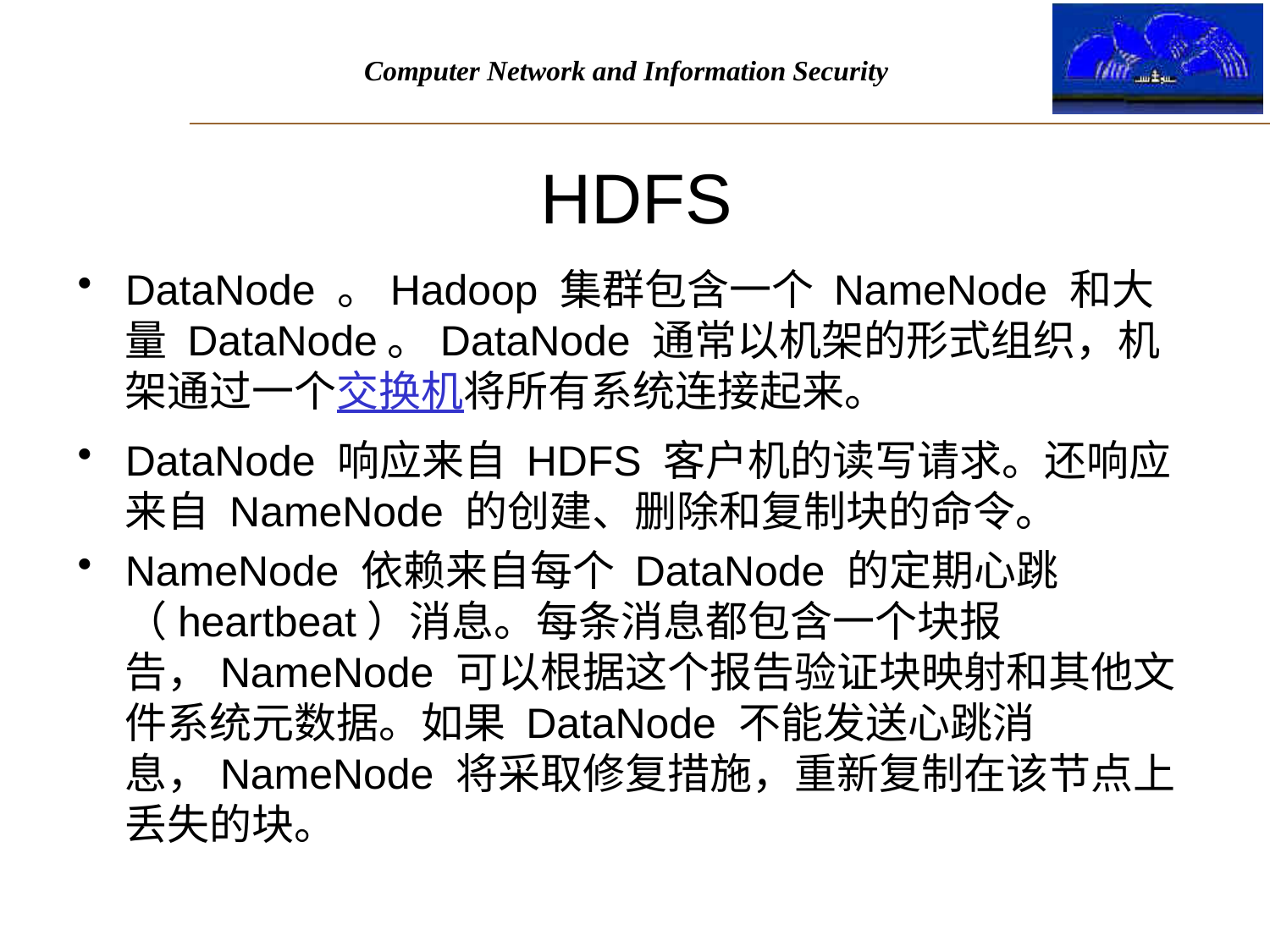

# HDFS
DataNode 。Hadoop 集群包含一个 NameNode 和大量 DataNode。DataNode 通常以机架的形式组织，机架通过一个交换机将所有系统连接起来。
DataNode 响应来自 HDFS 客户机的读写请求。还响应来自 NameNode 的创建、删除和复制块的命令。
NameNode 依赖来自每个 DataNode 的定期心跳（heartbeat）消息。每条消息都包含一个块报告，NameNode 可以根据这个报告验证块映射和其他文件系统元数据。如果 DataNode 不能发送心跳消息，NameNode 将采取修复措施，重新复制在该节点上丢失的块。